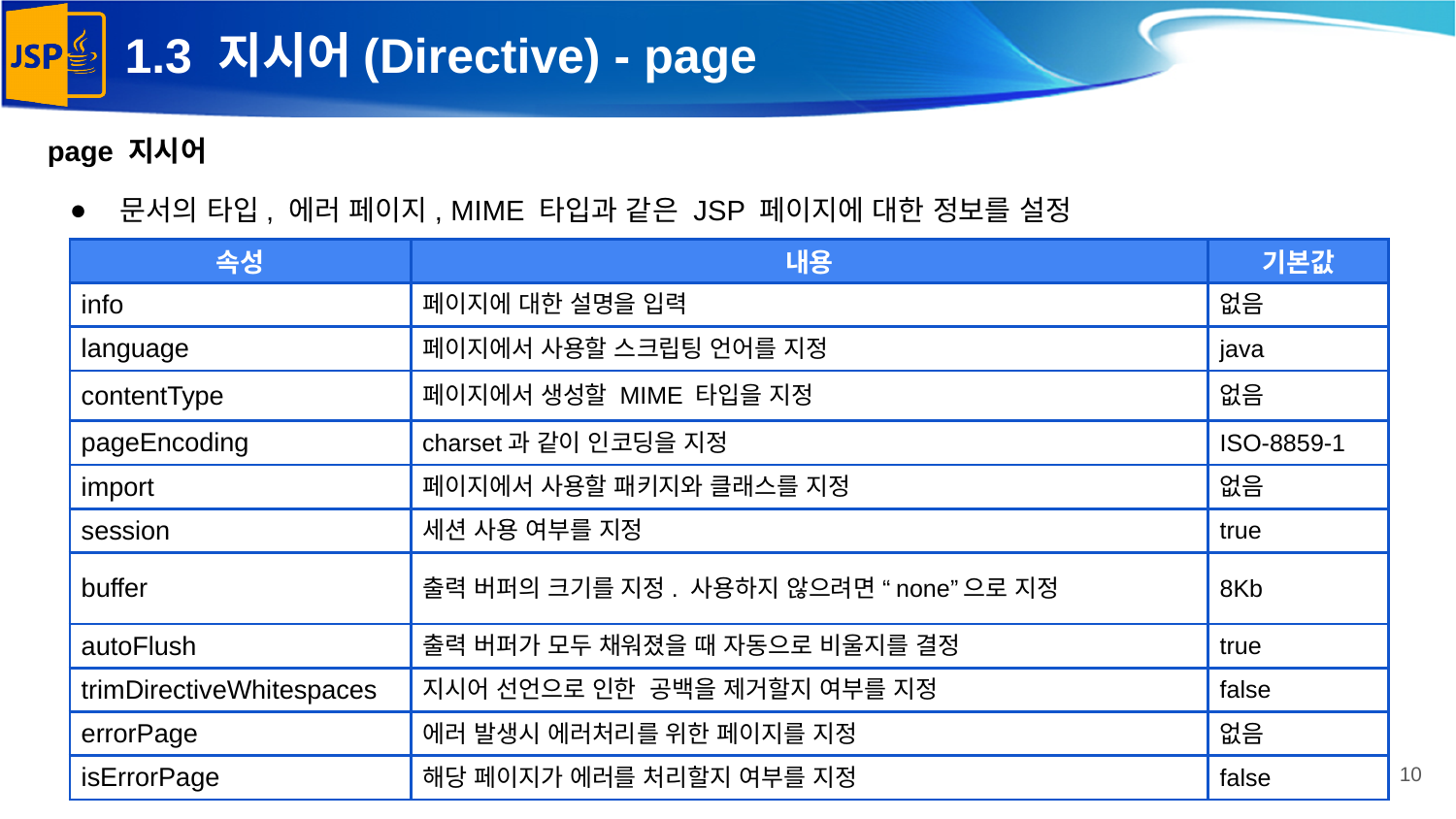

# 1.3 지시어(Directive) - page
page 지시어
문서의 타입, 에러 페이지, MIME 타입과 같은 JSP 페이지에 대한 정보를 설정
| 속성 | 내용 | 기본값 |
| --- | --- | --- |
| info | 페이지에 대한 설명을 입력 | 없음 |
| language | 페이지에서 사용할 스크립팅 언어를 지정 | java |
| contentType | 페이지에서 생성할 MIME 타입을 지정 | 없음 |
| pageEncoding | charset과 같이 인코딩을 지정 | ISO-8859-1 |
| import | 페이지에서 사용할 패키지와 클래스를 지정 | 없음 |
| session | 세션 사용 여부를 지정 | true |
| buffer | 출력 버퍼의 크기를 지정. 사용하지 않으려면 “none”으로 지정 | 8Kb |
| autoFlush | 출력 버퍼가 모두 채워졌을 때 자동으로 비울지를 결정 | true |
| trimDirectiveWhitespaces | 지시어 선언으로 인한 공백을 제거할지 여부를 지정 | false |
| errorPage | 에러 발생시 에러처리를 위한 페이지를 지정 | 없음 |
| isErrorPage | 해당 페이지가 에러를 처리할지 여부를 지정 | false |
10